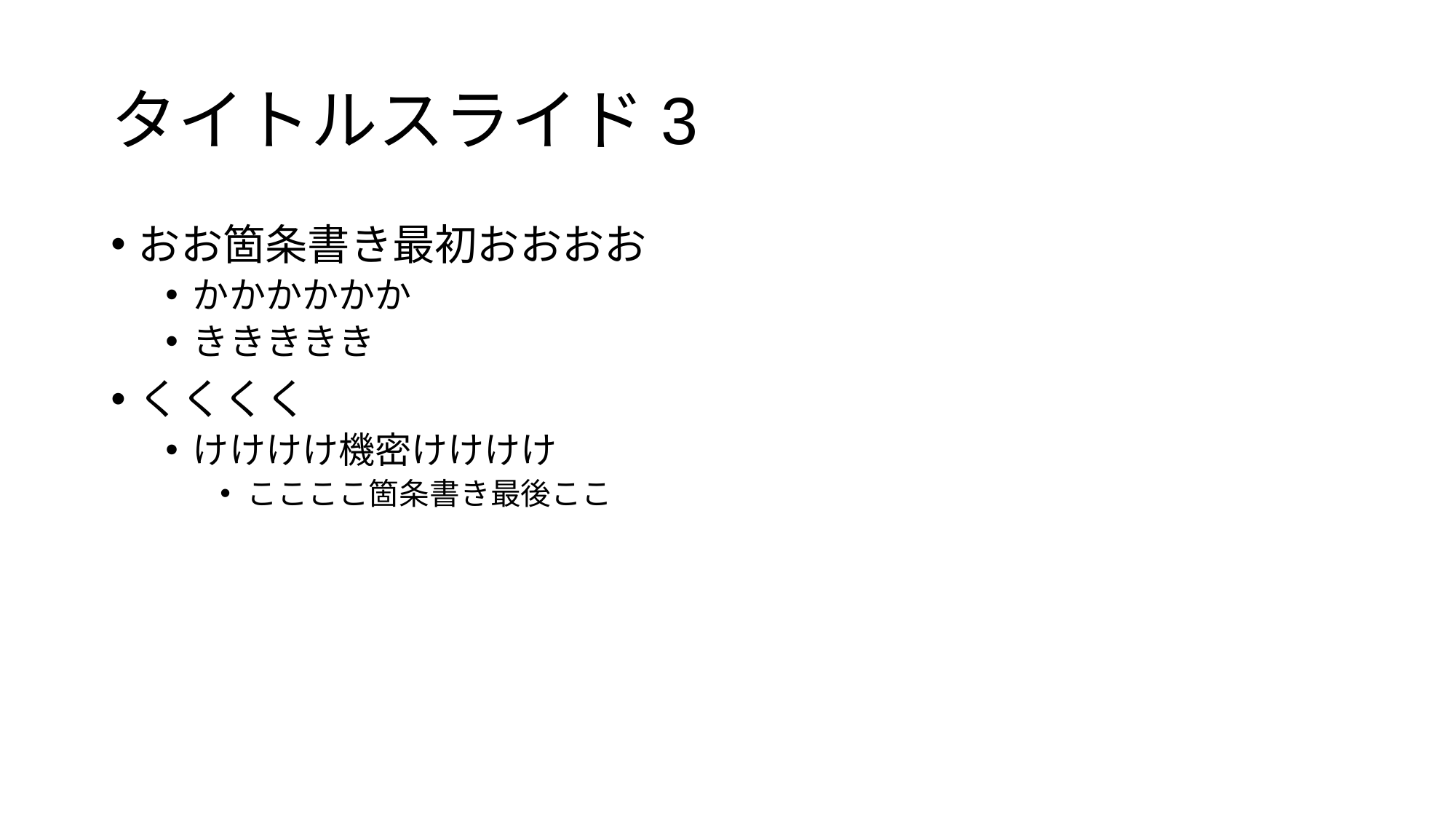

# タイトルスライド3
おお箇条書き最初おおおお
かかかかかか
ききききき
くくくく
けけけけ機密けけけけ
ここここ箇条書き最後ここ